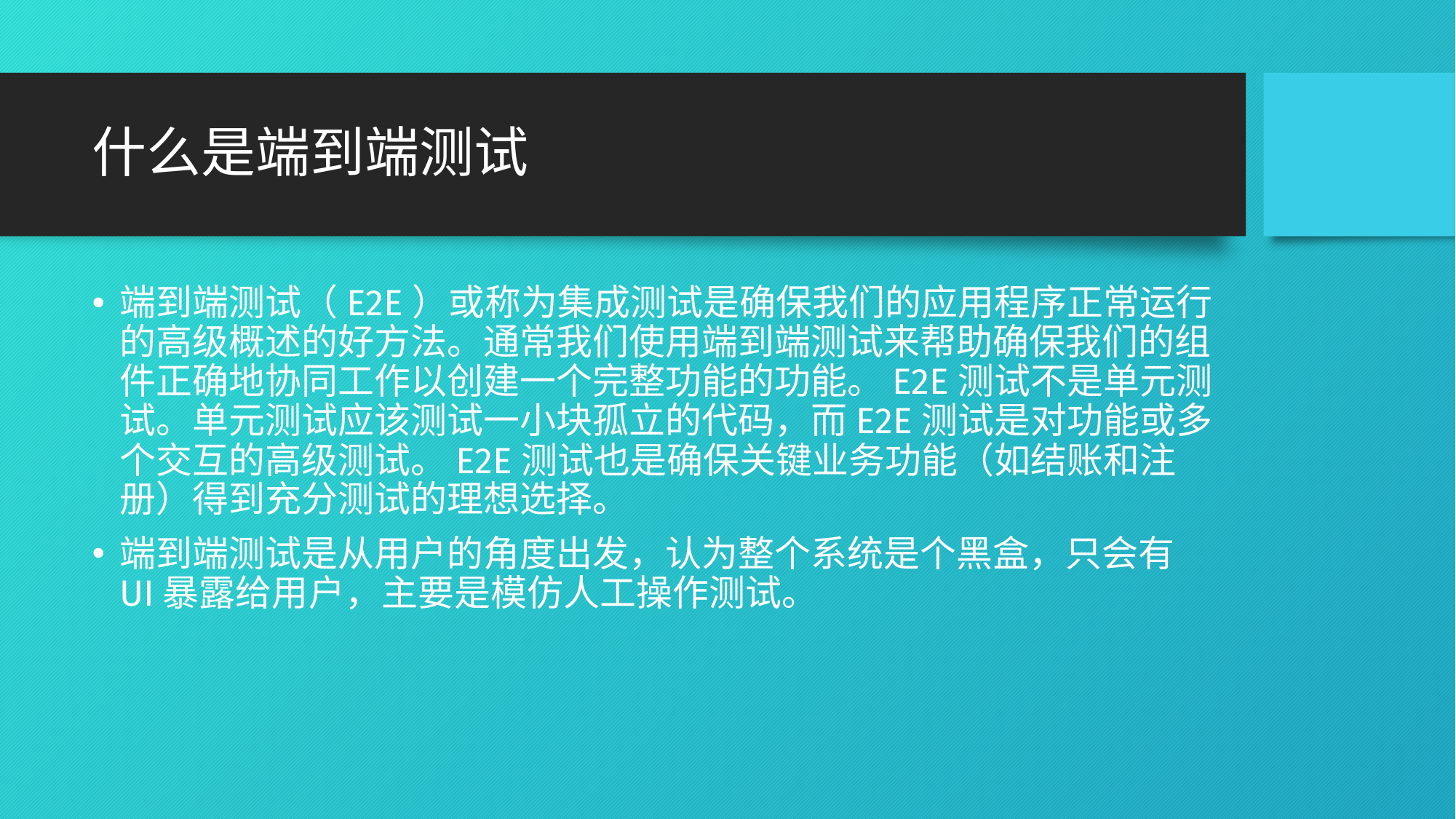

# 什么是端到端测试
端到端测试（E2E）或称为集成测试是确保我们的应用程序正常运行的高级概述的好方法。通常我们使用端到端测试来帮助确保我们的组件正确地协同工作以创建一个完整功能的功能。E2E测试不是单元测试。单元测试应该测试一小块孤立的代码，而E2E测试是对功能或多个交互的高级测试。E2E测试也是确保关键业务功能（如结账和注册）得到充分测试的理想选择。
端到端测试是从用户的角度出发，认为整个系统是个黑盒，只会有UI暴露给用户，主要是模仿人工操作测试。